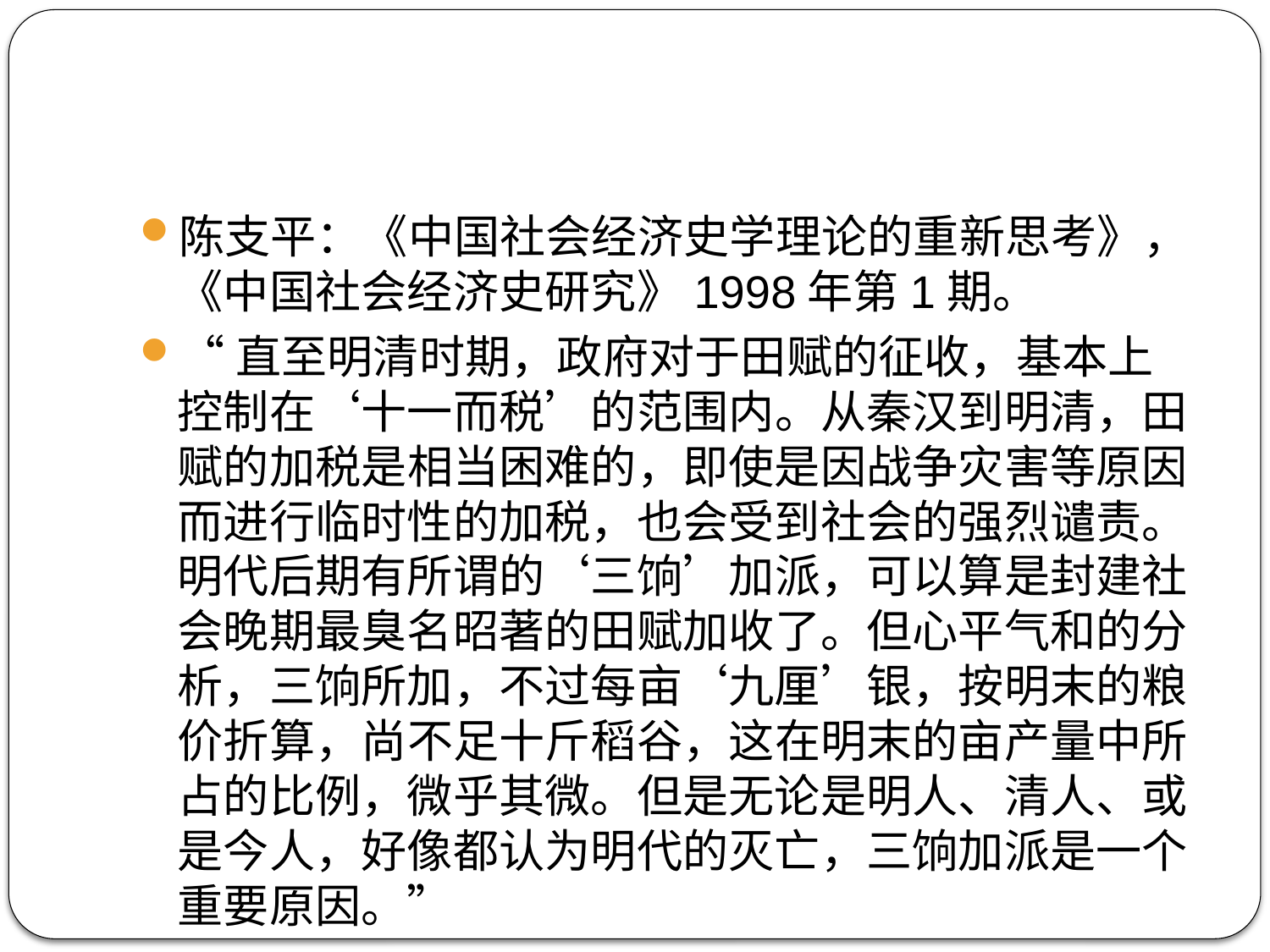

#
陈支平：《中国社会经济史学理论的重新思考》，《中国社会经济史研究》1998年第1期。
“直至明清时期，政府对于田赋的征收，基本上控制在‘十一而税’的范围内。从秦汉到明清，田赋的加税是相当困难的，即使是因战争灾害等原因而进行临时性的加税，也会受到社会的强烈谴责。明代后期有所谓的‘三饷’加派，可以算是封建社会晚期最臭名昭著的田赋加收了。但心平气和的分析，三饷所加，不过每亩‘九厘’银，按明末的粮价折算，尚不足十斤稻谷，这在明末的亩产量中所占的比例，微乎其微。但是无论是明人、清人、或是今人，好像都认为明代的灭亡，三饷加派是一个重要原因。”